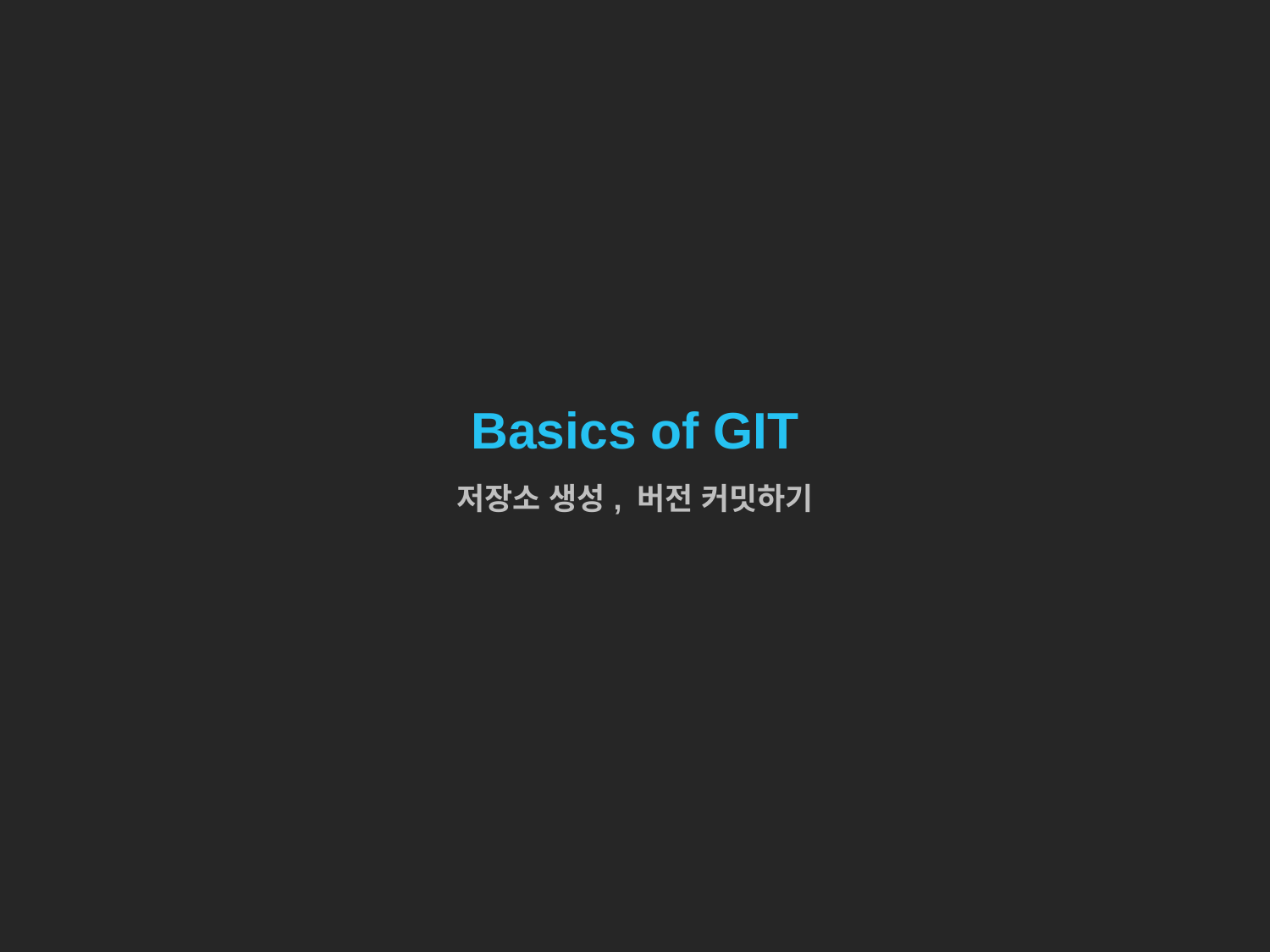

Basics of GIT
저장소 생성, 버전 커밋하기